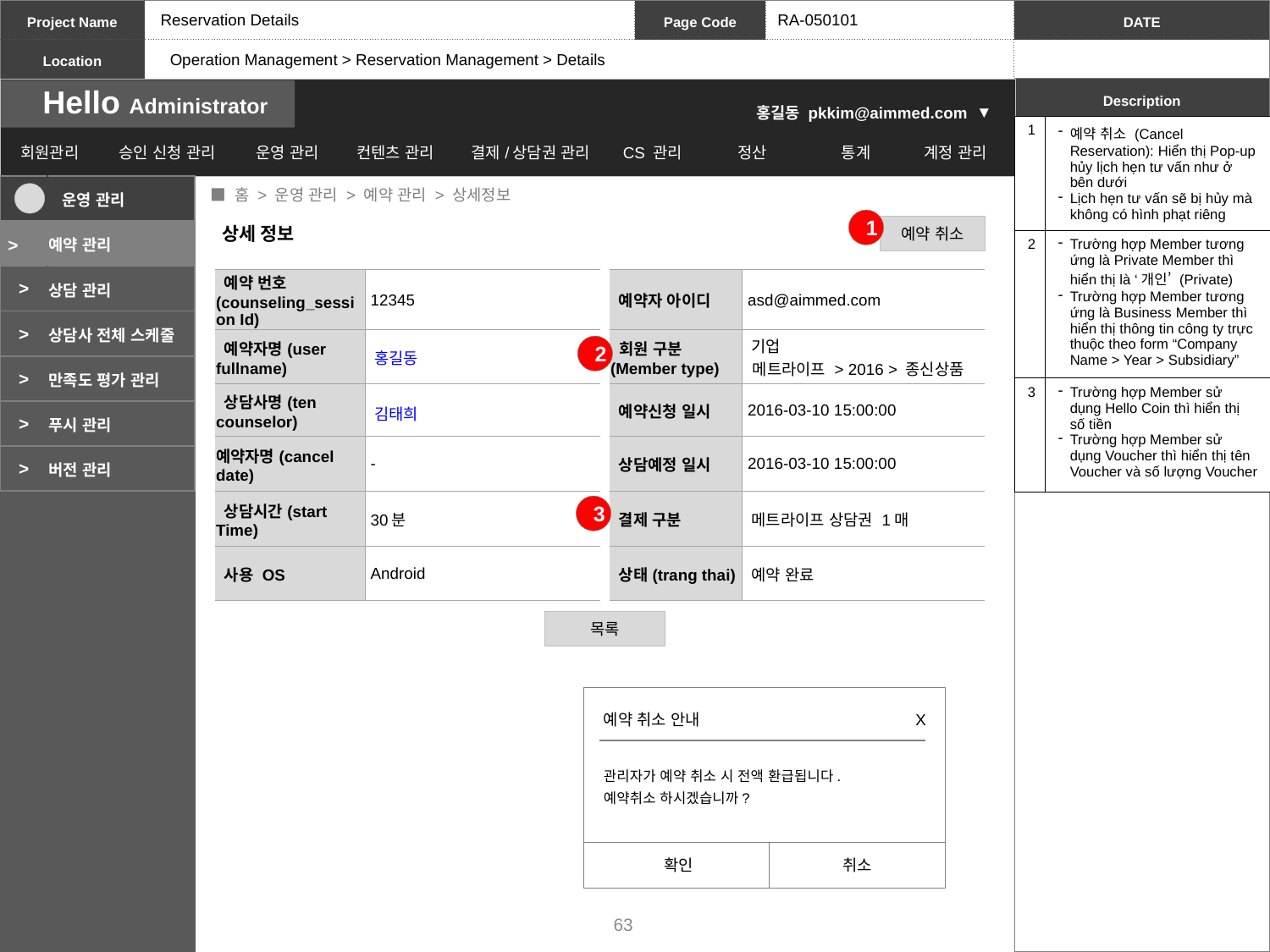

Reservation Details
RA-050101
Operation Management > Reservation Management > Details
| 1 | 예약 취소 (Cancel Reservation): Hiển thị Pop-up hủy lịch hẹn tư vấn như ở bên dưới Lịch hẹn tư vấn sẽ bị hủy mà không có hình phạt riêng |
| --- | --- |
| 2 | Trường hợp Member tương ứng là Private Member thì hiển thị là ‘개인’ (Private) Trường hợp Member tương ứng là Business Member thì hiển thị thông tin công ty trực thuộc theo form “Company Name > Year > Subsidiary” |
| 3 | Trường hợp Member sử dụng Hello Coin thì hiển thị số tiền Trường hợp Member sử dụng Voucher thì hiển thị tên Voucher và số lượng Voucher |
   ■ 홈 > 운영 관리 > 예약 관리 > 상세정보

|  | 운영 관리 |
| --- | --- |
| > | 예약 관리 |
| > | 상담 관리 |
| > | 상담사 전체 스케줄 |
| > | 만족도 평가 관리 |
| > | 푸시 관리 |
| > | 버전 관리 |

1
상세 정보
예약 취소
| 예약 번호(counseling\_session Id) | 12345 |  | 예약자 아이디 | asd@aimmed.com |
| --- | --- | --- | --- | --- |
| 예약자명(user fullname) | 홍길동 |  | 회원 구분(Member type) | 기업 메트라이프 > 2016 > 종신상품 |
| 상담사명(ten counselor) | 김태희 |  | 예약신청 일시 | 2016-03-10 15:00:00 |
| 예약자명(cancel date) | - |  | 상담예정 일시 | 2016-03-10 15:00:00 |
| 상담시간(start Time) | 30분 |  | 결제 구분 | 메트라이프 상담권 1매 |
| 사용 OS | Android |  | 상태(trang thai) | 예약 완료 |
2
3
목록

예약 취소 안내
X
관리자가 예약 취소 시 전액 환급됩니다.
예약취소 하시겠습니까?
취소
확인
63